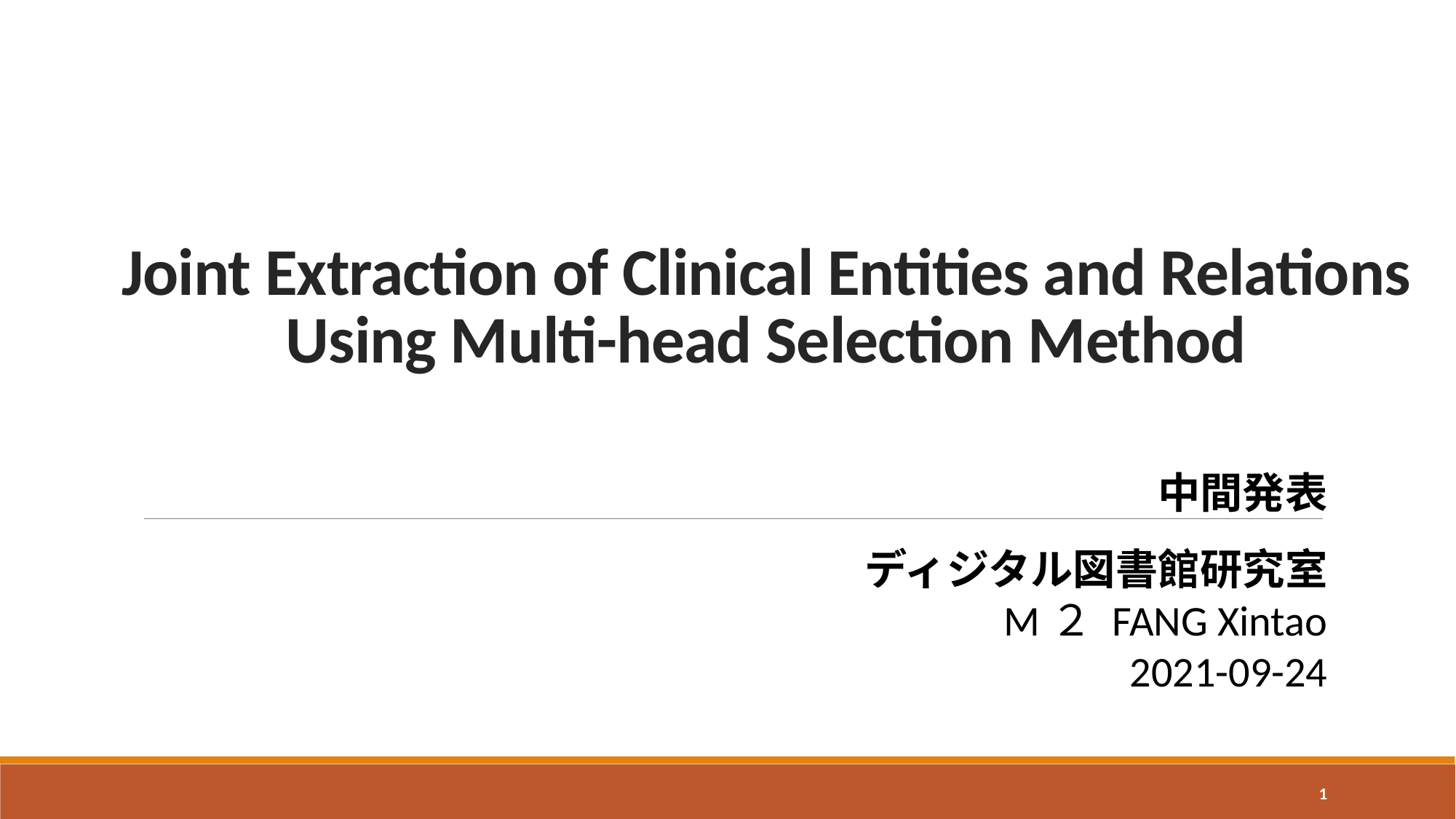

# Joint Extraction of Clinical Entities and Relations Using Multi-head Selection Method
中間発表​
ディジタル図書館研究室​
M２ FANG Xintao​
2021-09-24
1